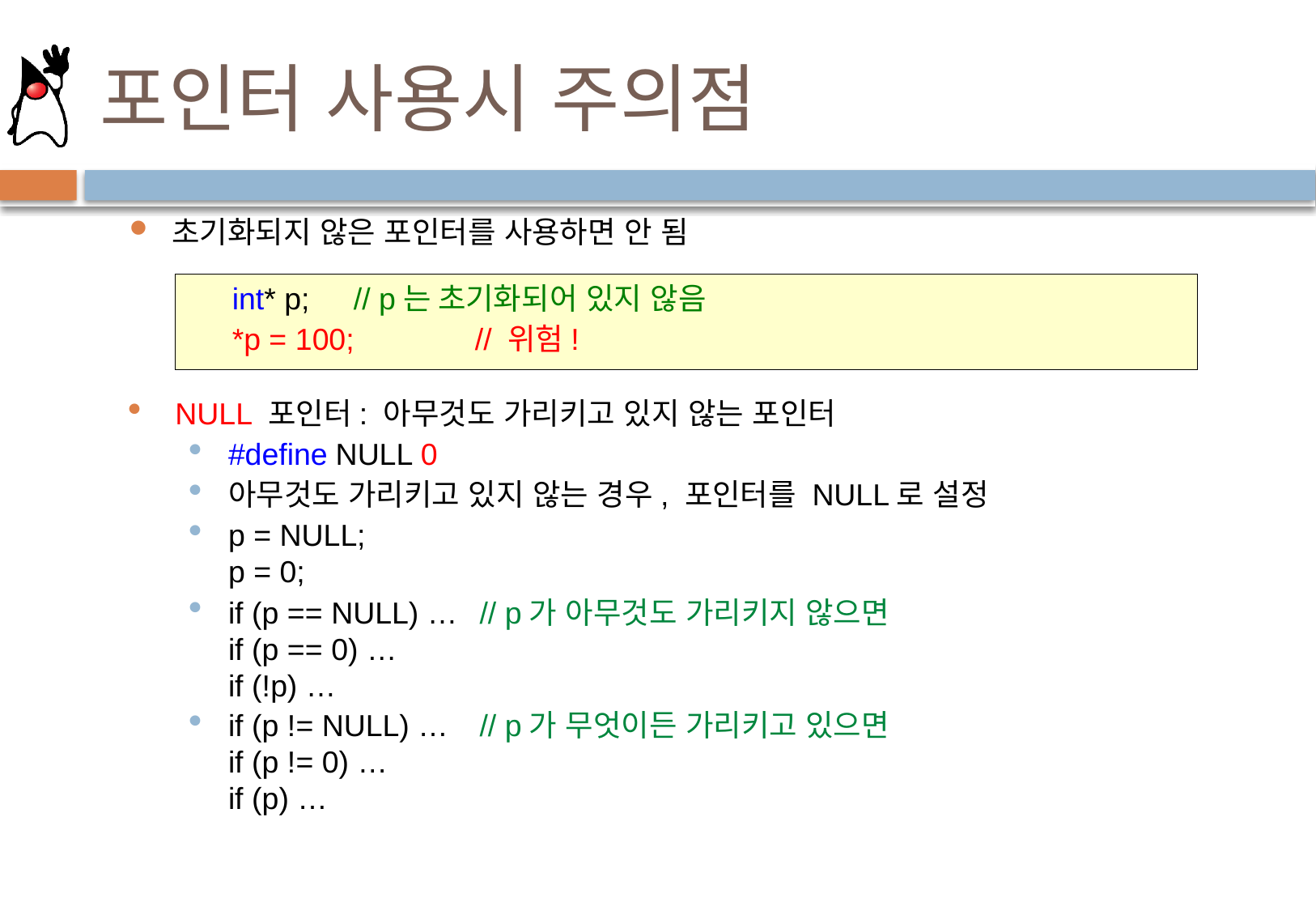

# 포인터 사용시 주의점
초기화되지 않은 포인터를 사용하면 안 됨

	int* p; 	// p는 초기화되어 있지 않음
	*p = 100; 	// 위험!
NULL 포인터: 아무것도 가리키고 있지 않는 포인터
#define NULL 0
아무것도 가리키고 있지 않는 경우, 포인터를 NULL로 설정
p = NULL;
p = 0;
if (p == NULL) …	 // p가 아무것도 가리키지 않으면
if (p == 0) …
if (!p) …
if (p != NULL) …	 // p가 무엇이든 가리키고 있으면
if (p != 0) …
if (p) …